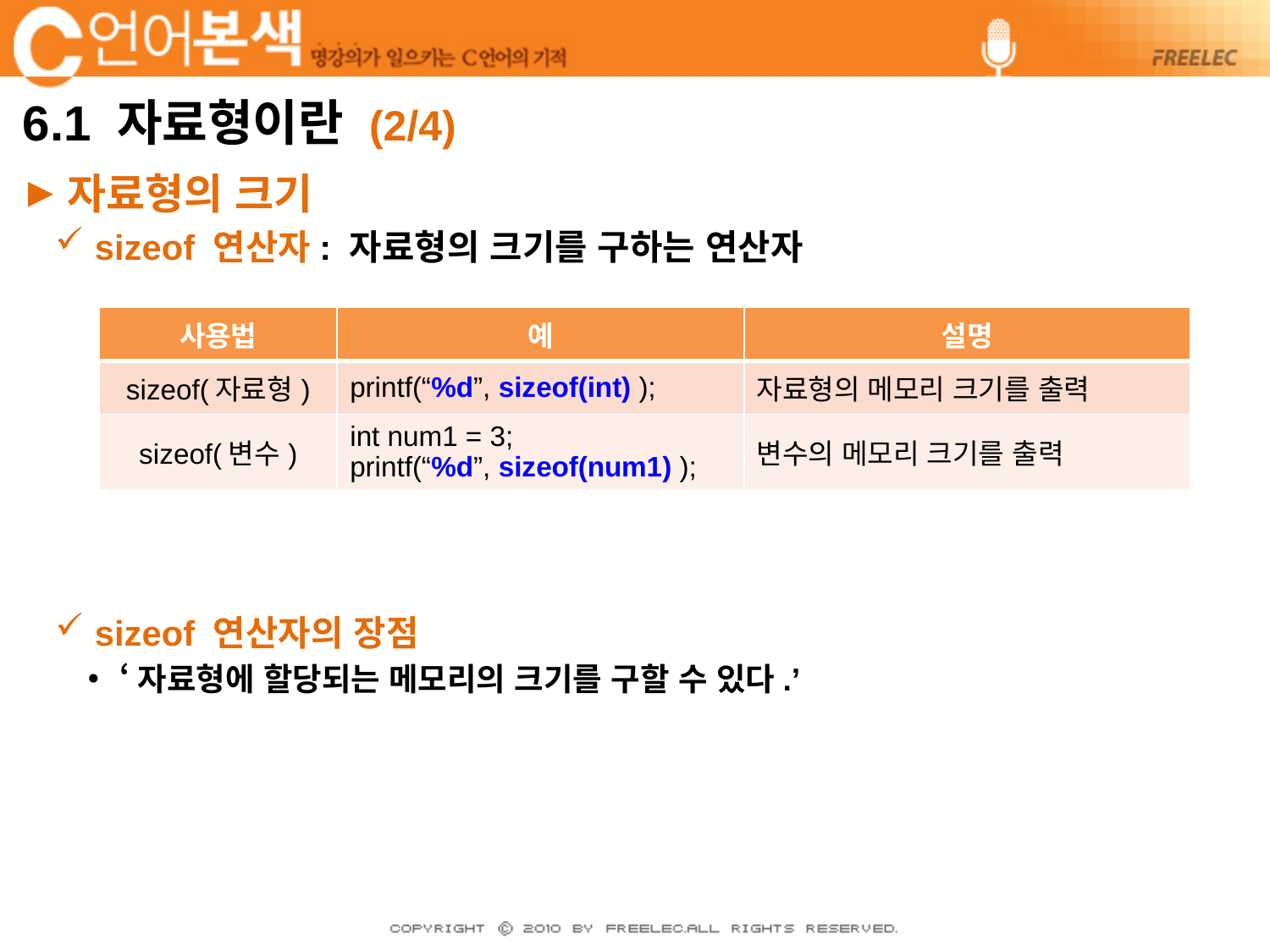

# 6.1 자료형이란 (2/4)
자료형의 크기
sizeof 연산자: 자료형의 크기를 구하는 연산자

sizeof 연산자의 장점
‘자료형에 할당되는 메모리의 크기를 구할 수 있다.’

| 사용법 | 예 | 설명 |
| --- | --- | --- |
| sizeof(자료형) | printf(“%d”, sizeof(int) ); | 자료형의 메모리 크기를 출력 |
| sizeof(변수) | int num1 = 3; printf(“%d”, sizeof(num1) ); | 변수의 메모리 크기를 출력 |